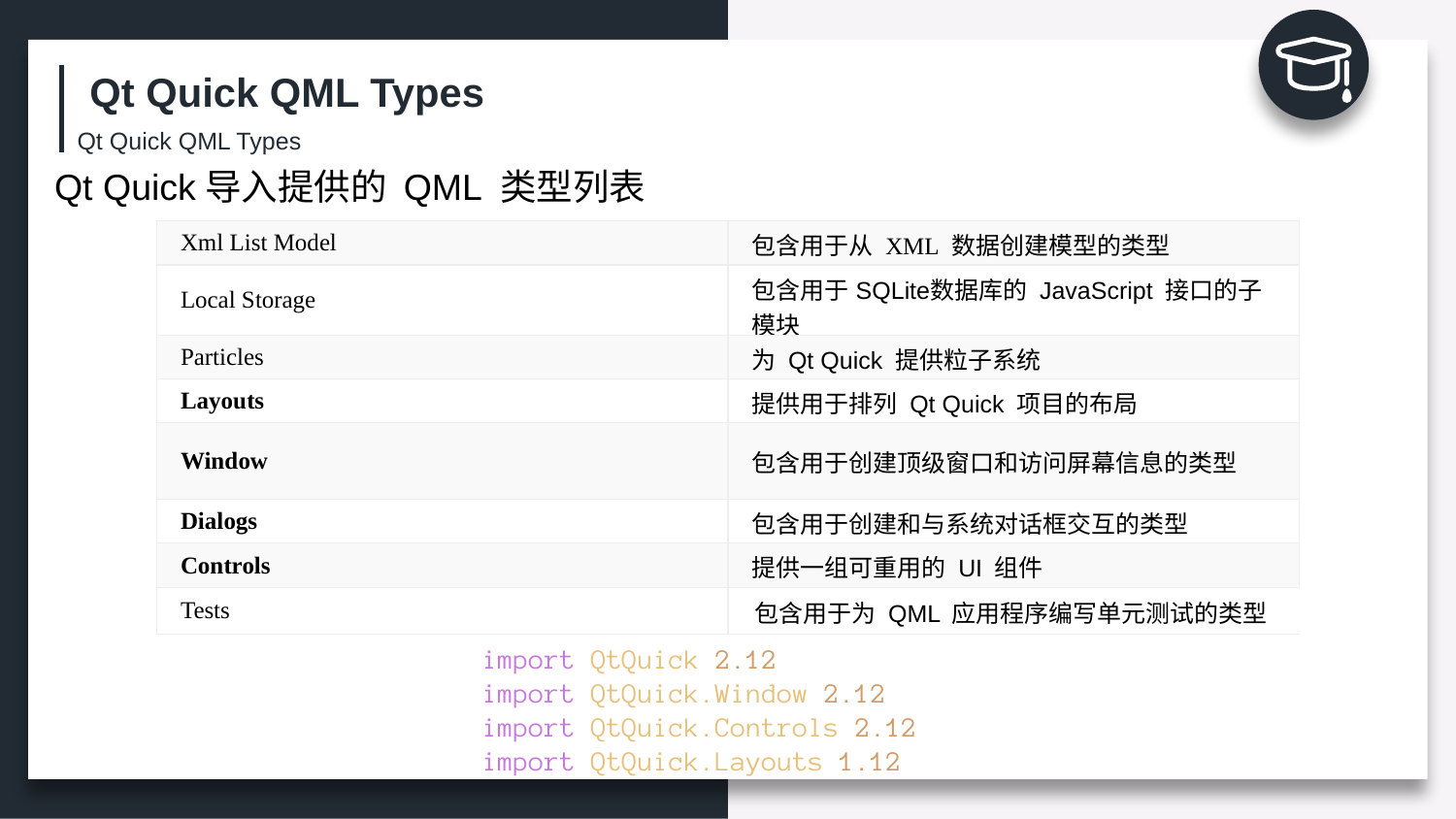

Qt Quick QML Types
Qt Quick QML Types
Qt Quick导入提供的 QML 类型列表
| Xml List Model | 包含用于从 XML 数据创建模型的类型 |
| --- | --- |
| Local Storage | 包含用于SQLite数据库的 JavaScript 接口的子模块 |
| Particles | 为 Qt Quick 提供粒子系统 |
| Layouts | 提供用于排列 Qt Quick 项目的布局 |
| Window | 包含用于创建顶级窗口和访问屏幕信息的类型 |
| Dialogs | 包含用于创建和与系统对话框交互的类型 |
| Controls | 提供一组可重用的 UI 组件 |
| Tests | 包含用于为 QML 应用程序编写单元测试的类型 |

import QtQuick 2.12
import QtQuick.Window 2.12
import QtQuick.Controls 2.12
import QtQuick.Layouts 1.12